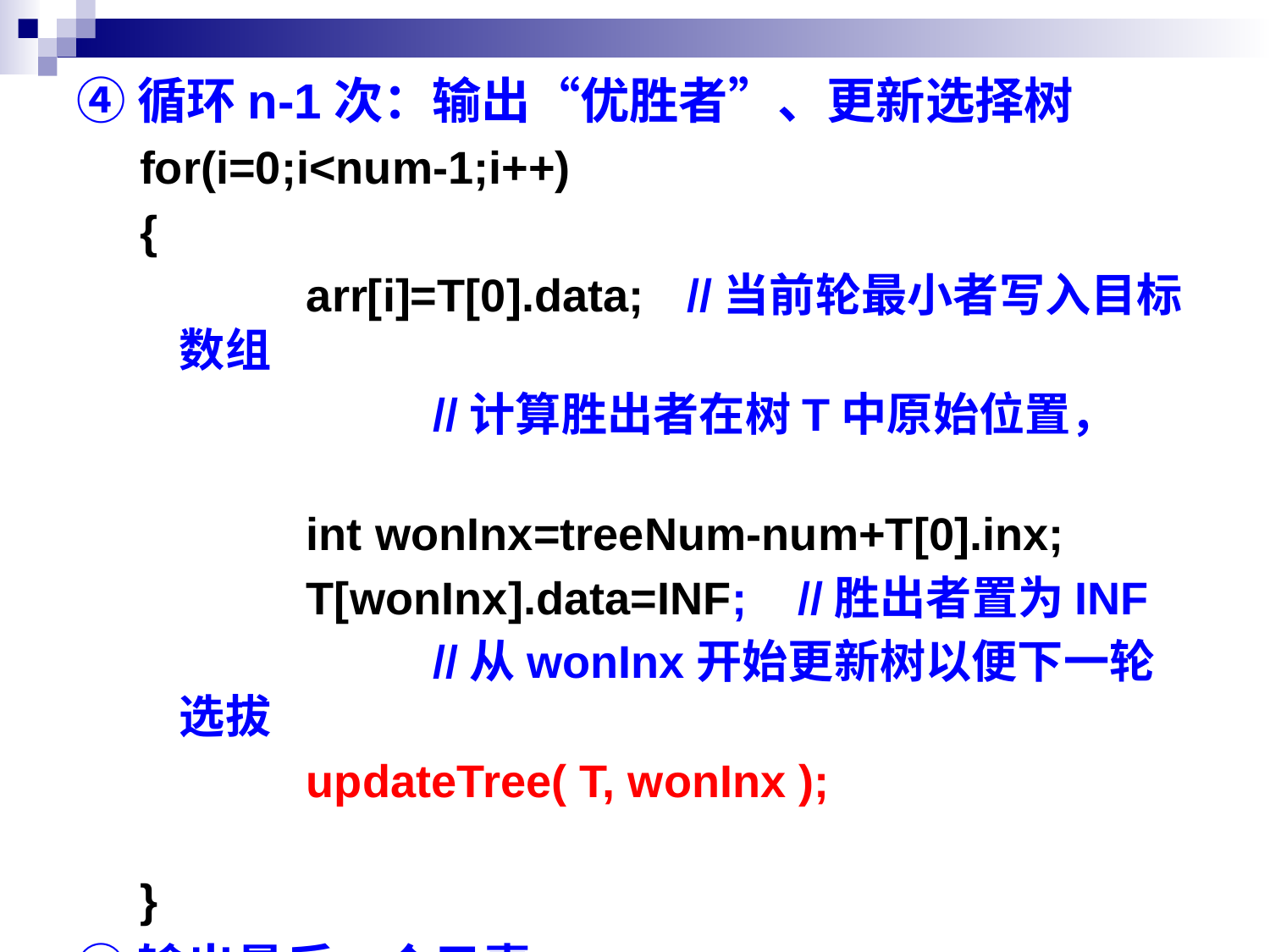

④循环n-1次：输出“优胜者”、更新选择树
for(i=0;i<num-1;i++)
{
		arr[i]=T[0].data;	//当前轮最小者写入目标数组
			//计算胜出者在树T中原始位置，
		int wonInx=treeNum-num+T[0].inx;
		T[wonInx].data=INF;    //胜出者置为INF
			//从wonInx开始更新树以便下一轮选拔
		updateTree( T, wonInx );
}
⑤输出最后一个元素
arr[i]=T[0].data;